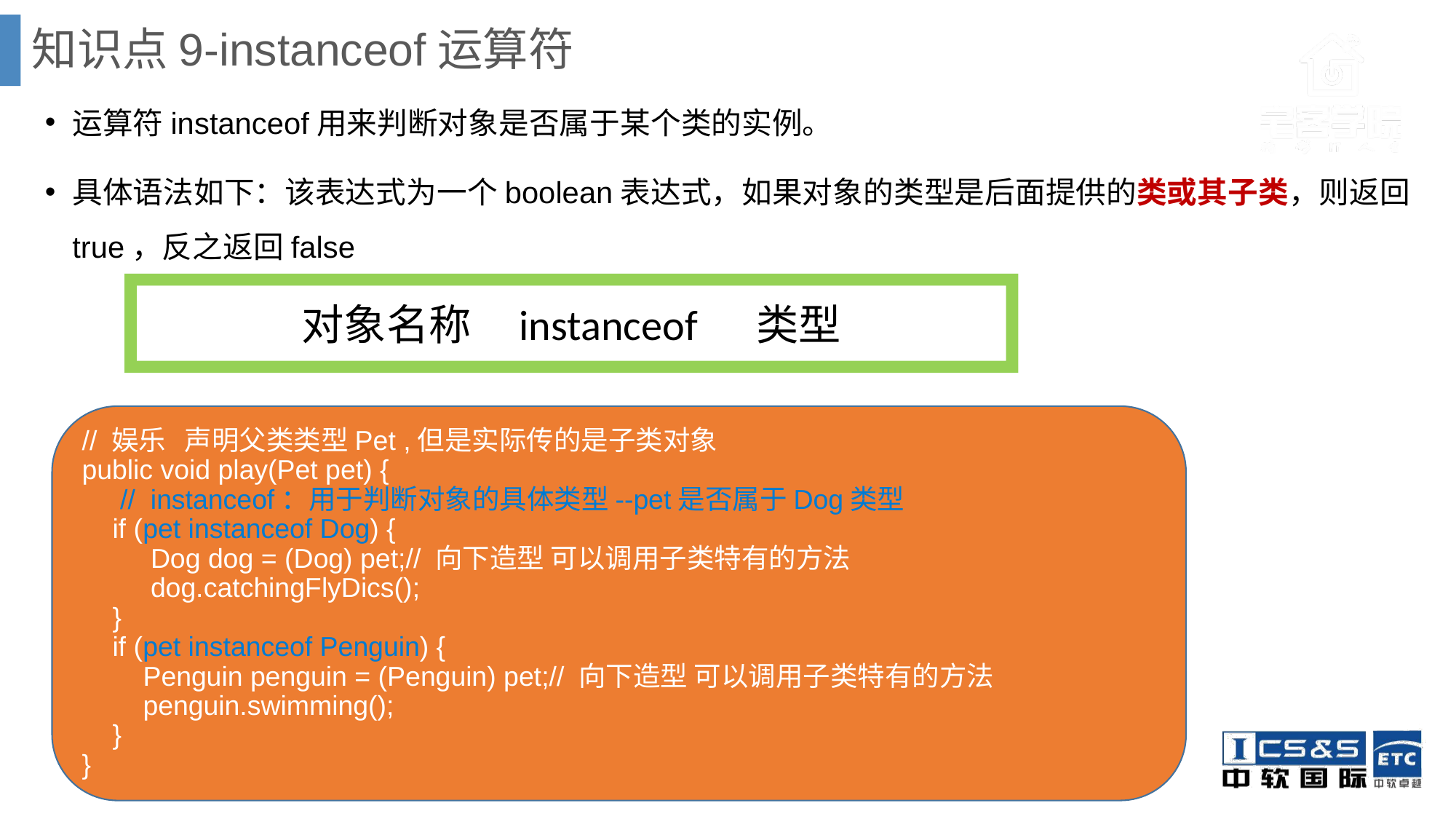

# 知识点9-instanceof运算符
运算符instanceof用来判断对象是否属于某个类的实例。
具体语法如下：该表达式为一个boolean表达式，如果对象的类型是后面提供的类或其子类，则返回true，反之返回false
对象名称    instanceof     类型
// 娱乐   声明父类类型Pet ,但是实际传的是子类对象
public void play(Pet pet) {
     //  instanceof：用于判断对象的具体类型--pet是否属于Dog类型
    if (pet instanceof Dog) {
         Dog dog = (Dog) pet;// 向下造型 可以调用子类特有的方法
         dog.catchingFlyDics();
    }
    if (pet instanceof Penguin) {
        Penguin penguin = (Penguin) pet;// 向下造型 可以调用子类特有的方法
        penguin.swimming();
    }
}